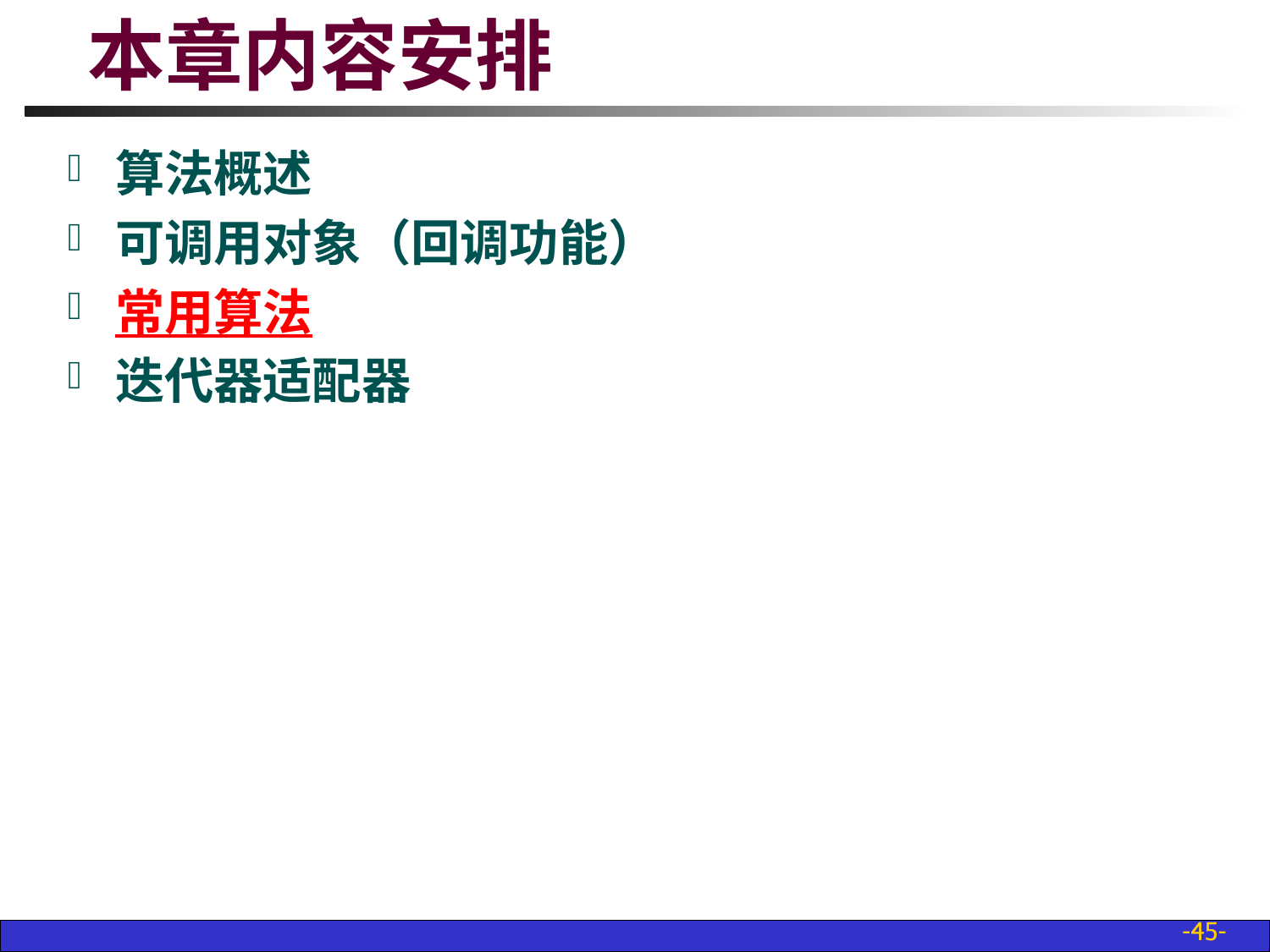

# 本章内容安排
算法概述
可调用对象（回调功能）
常用算法
迭代器适配器

-45-